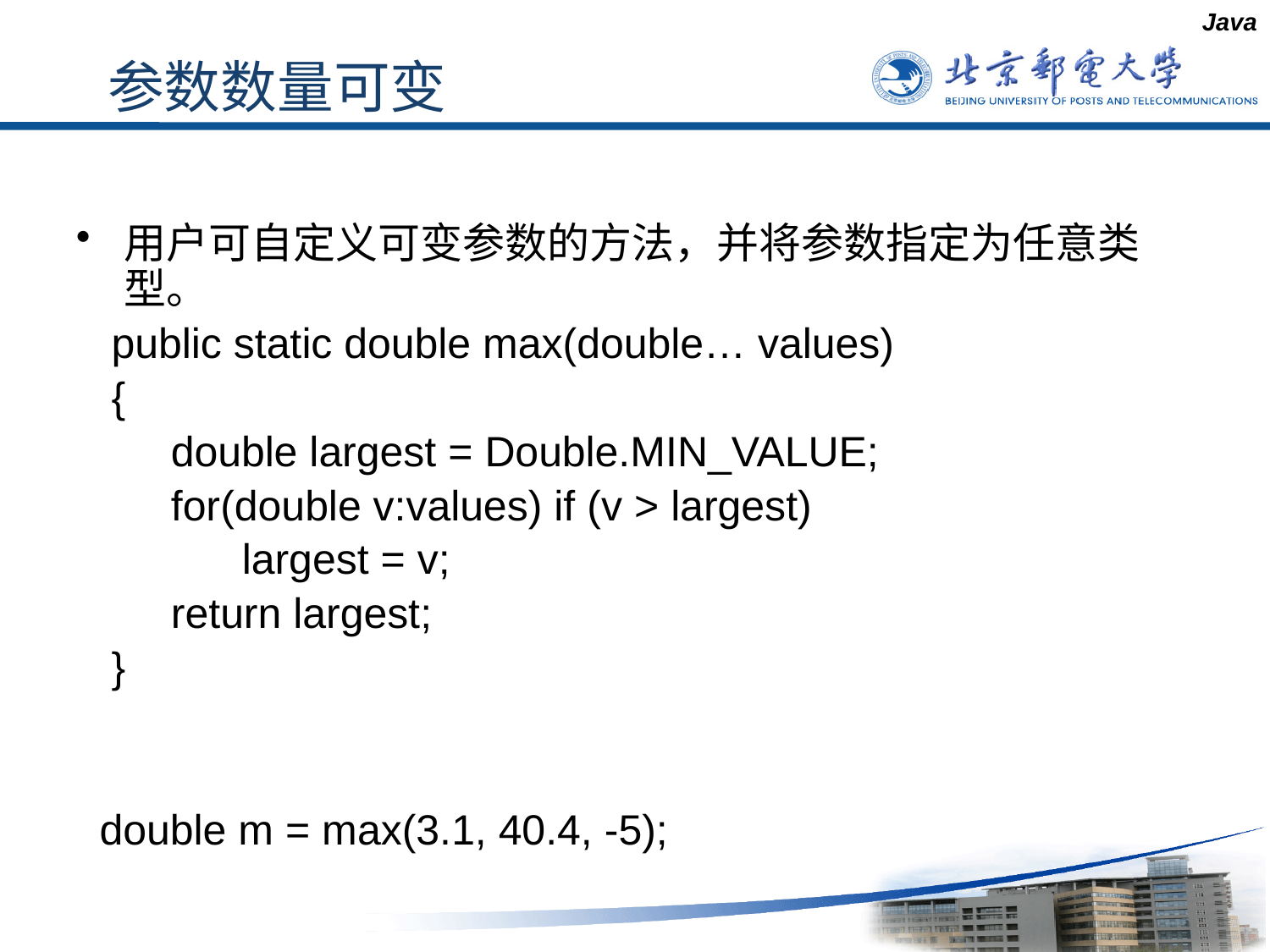

Java
# 参数数量可变

用户可自定义可变参数的方法，并将参数指定为任意类型。
   public static double max(double… values)
   {
        double largest = Double.MIN_VALUE;
        for(double v:values) if (v > largest)
              largest = v;
        return largest;
   }

  double m = max(3.1, 40.4, -5);